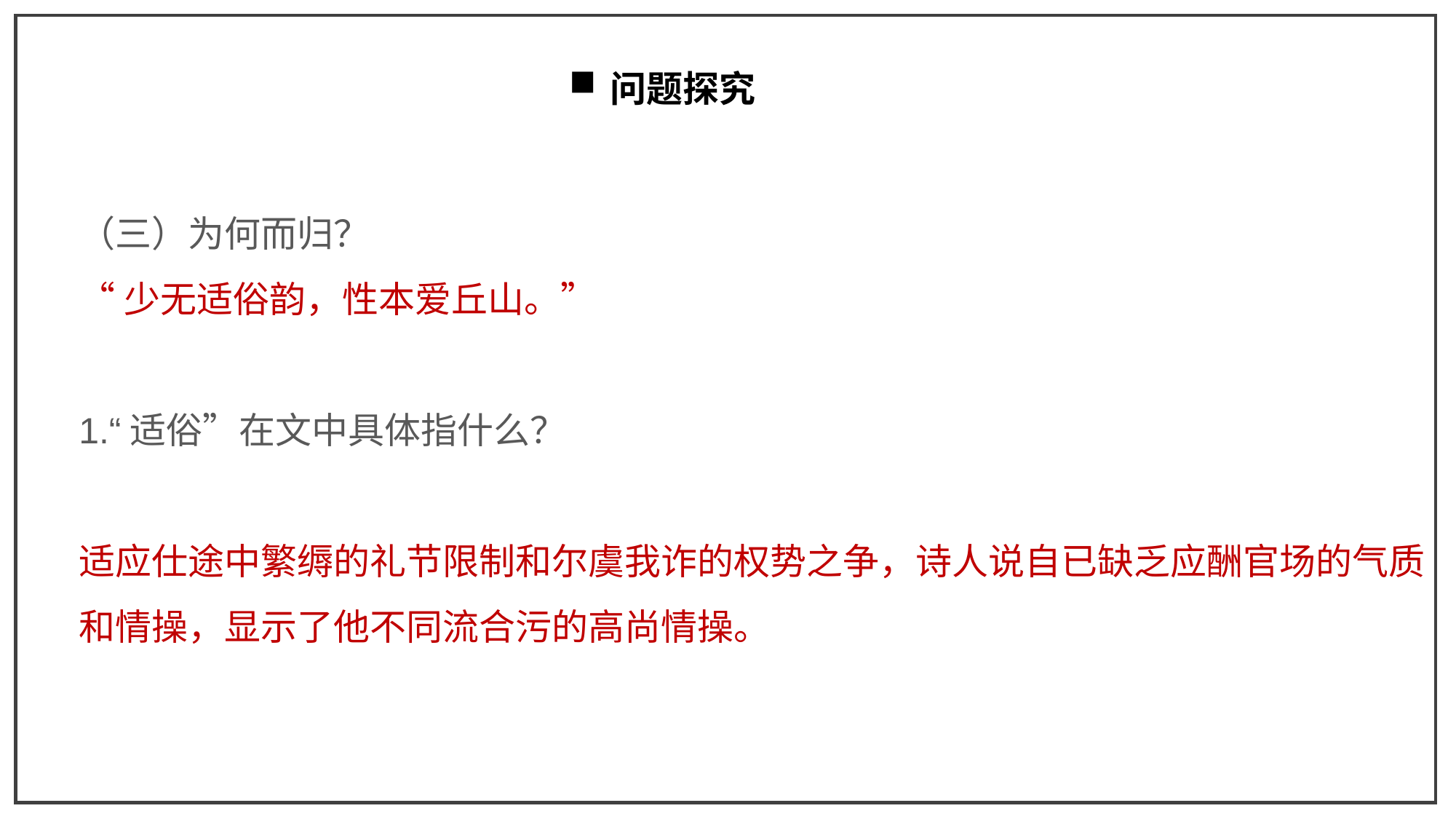

问题探究
（三）为何而归？
“少无适俗韵，性本爱丘山。”

1.“适俗”在文中具体指什么？

适应仕途中繁缛的礼节限制和尔虞我诈的权势之争，诗人说自已缺乏应酬官场的气质和情操，显示了他不同流合污的高尚情操。